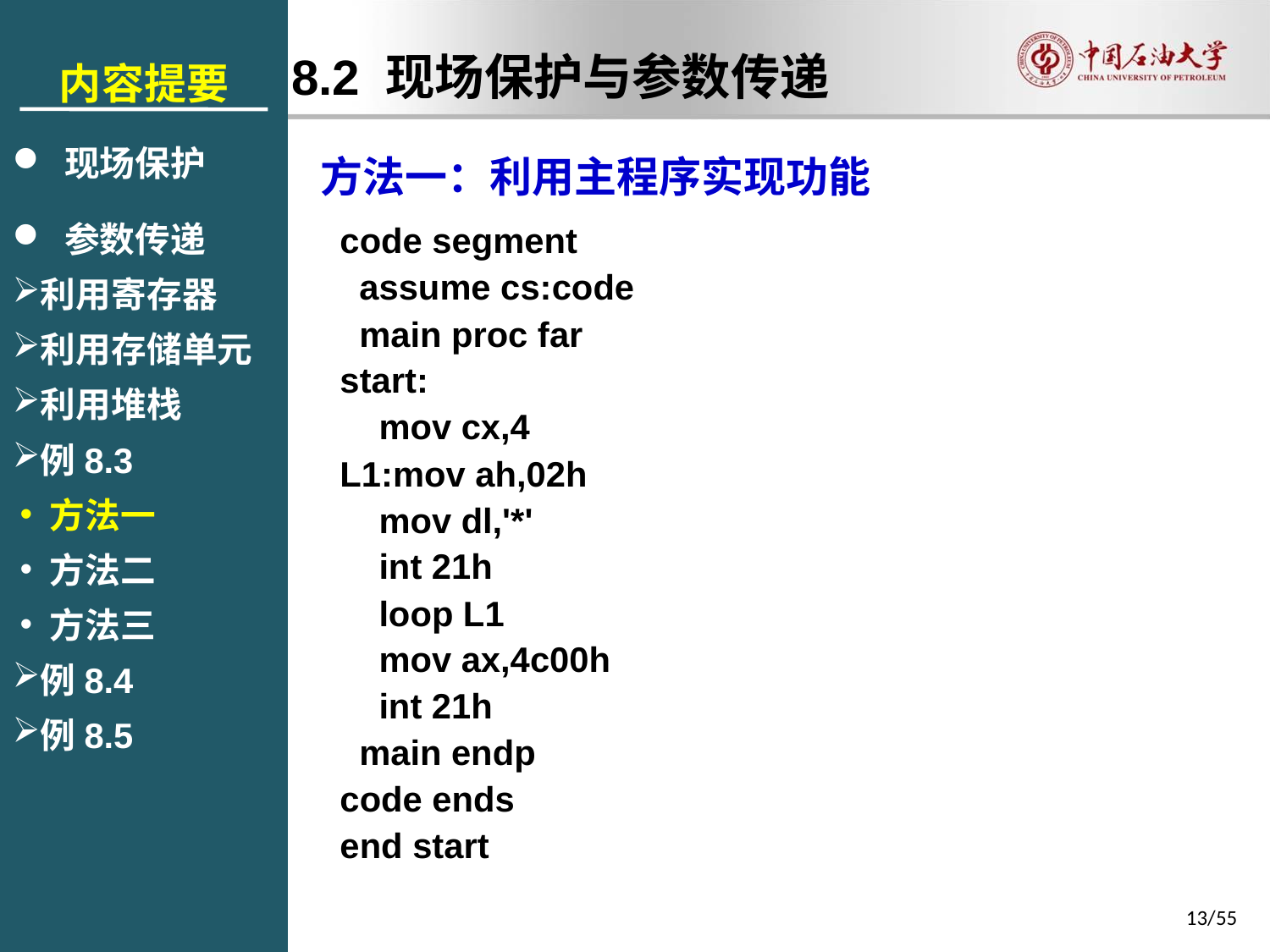

内容提要
 现场保护
 参数传递
利用寄存器
利用存储单元
利用堆栈
例8.3
方法一
方法二
方法三
例8.4
例8.5
8.2 现场保护与参数传递
方法一：利用主程序实现功能
code segment
  assume cs:code
  main proc far
start:
    mov cx,4
L1:mov ah,02h
    mov dl,'*'
    int 21h
    loop L1
    mov ax,4c00h
    int 21h
  main endp
code ends
end start
13/55